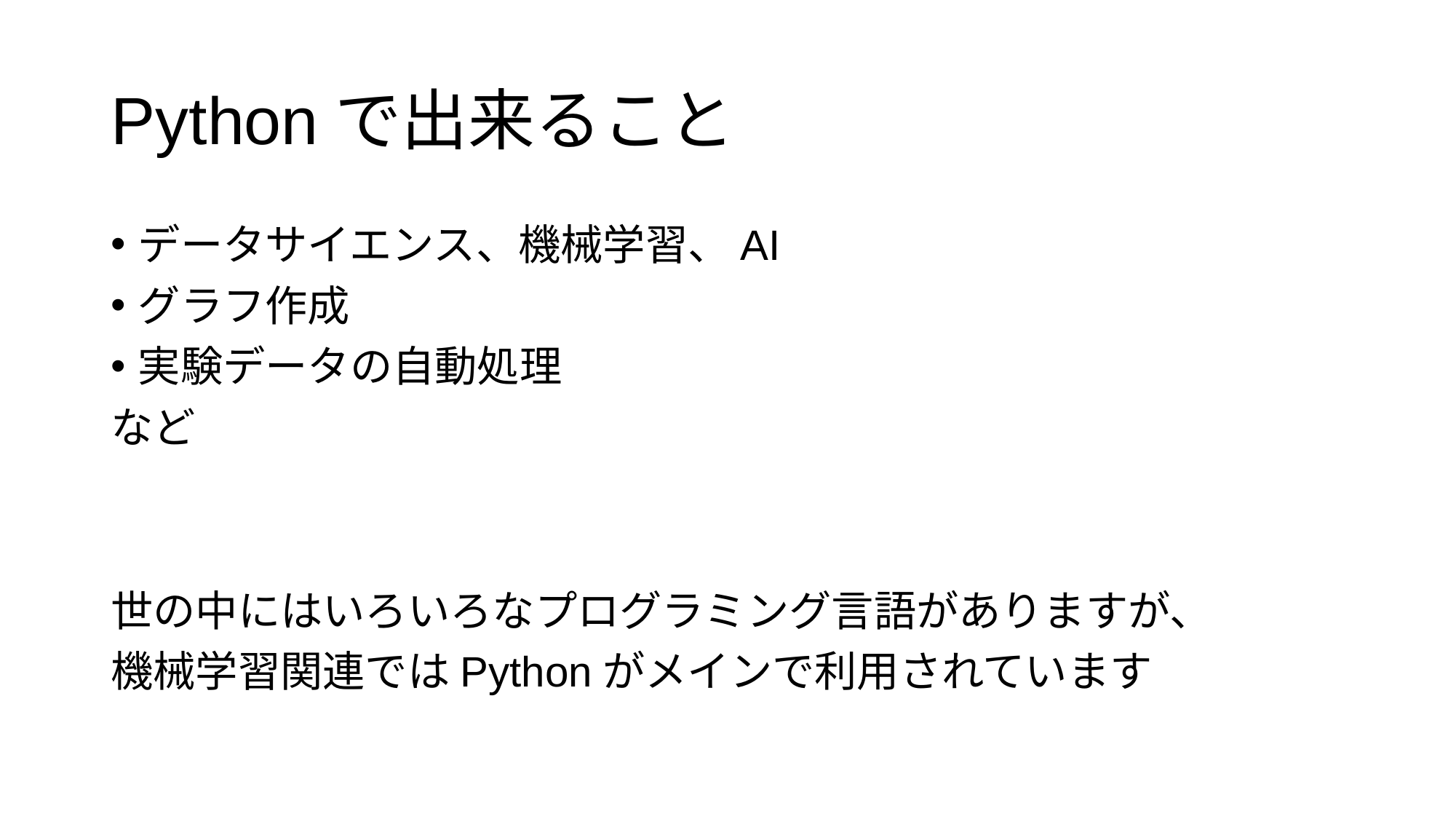

# Pythonで出来ること
データサイエンス、機械学習、AI
グラフ作成
実験データの自動処理
など

世の中にはいろいろなプログラミング言語がありますが、
機械学習関連ではPythonがメインで利用されています